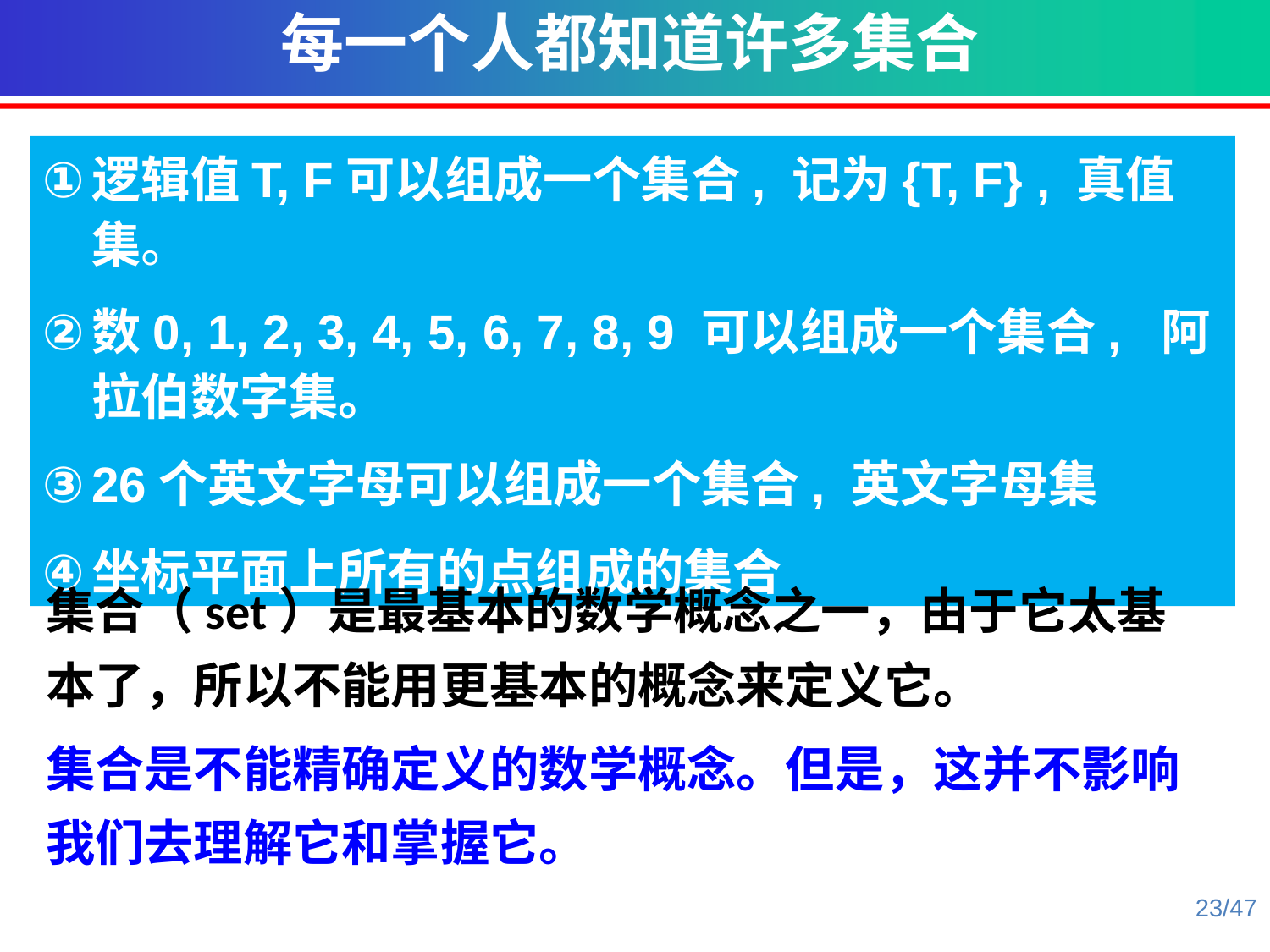

每一个人都知道许多集合
逻辑值T, F可以组成一个集合, 记为{T, F} , 真值集。
数0, 1, 2, 3, 4, 5, 6, 7, 8, 9 可以组成一个集合,  阿拉伯数字集。
26个英文字母可以组成一个集合, 英文字母集
坐标平面上所有的点组成的集合
集合（set）是最基本的数学概念之一，由于它太基本了，所以不能用更基本的概念来定义它。
集合是不能精确定义的数学概念。但是，这并不影响我们去理解它和掌握它。
23/47